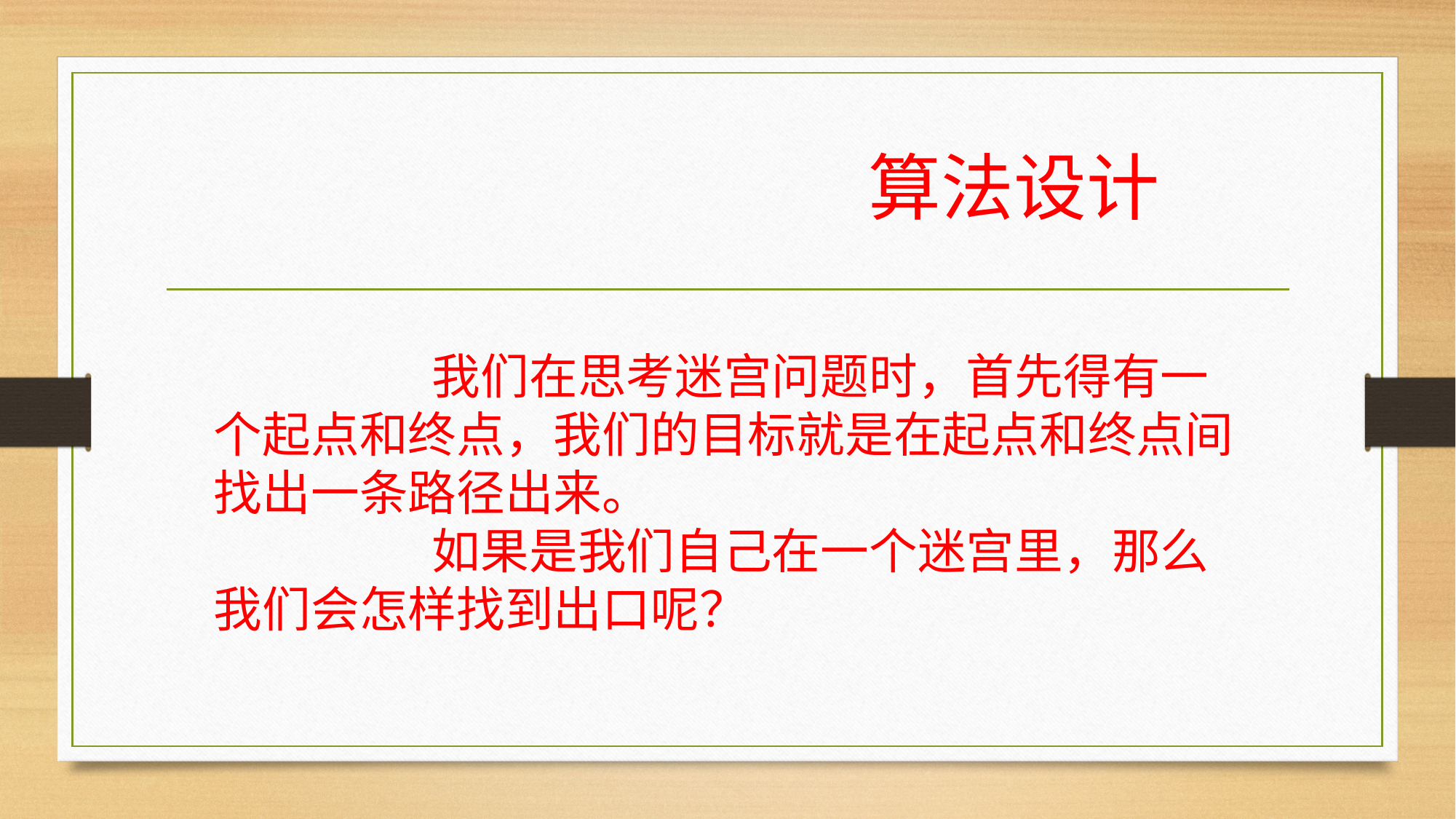

算法设计
		我们在思考迷宫问题时，首先得有一个起点和终点，我们的目标就是在起点和终点间找出一条路径出来。
		如果是我们自己在一个迷宫里，那么我们会怎样找到出口呢？